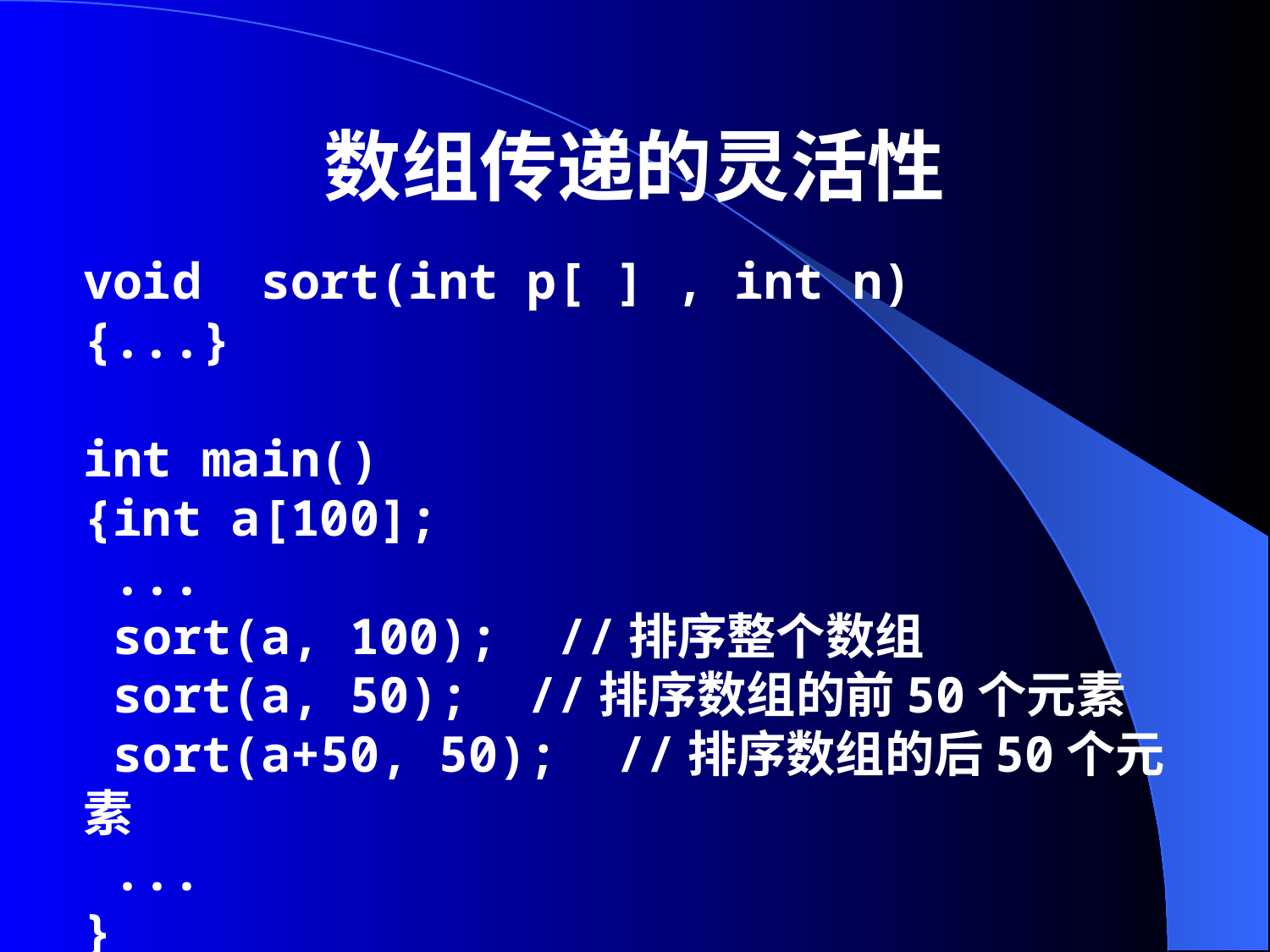

# 数组传递的灵活性
void  sort(int p[ ] , int n)
{...}

int main()
{int a[100];
 ...
 sort(a, 100);  //排序整个数组
 sort(a, 50);  //排序数组的前50个元素
 sort(a+50, 50);  //排序数组的后50个元素
 ...
}